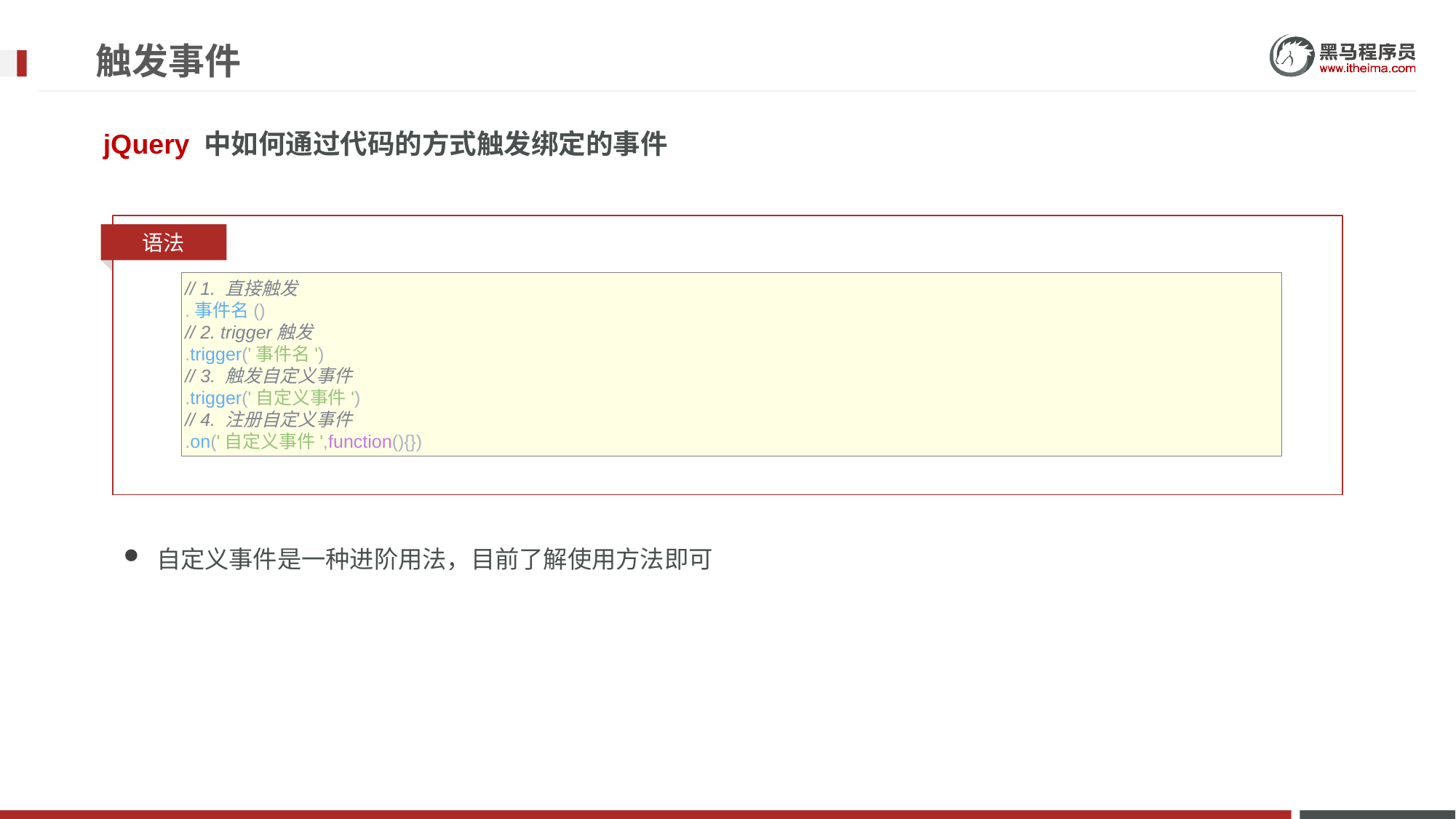

# 触发事件
 jQuery 中如何通过代码的方式触发绑定的事件

语法

// 1. 直接触发
.事件名()
// 2. trigger触发
.trigger('事件名')
// 3. 触发自定义事件
.trigger('自定义事件')
// 4. 注册自定义事件
.on('自定义事件',function(){})

自定义事件是一种进阶用法，目前了解使用方法即可